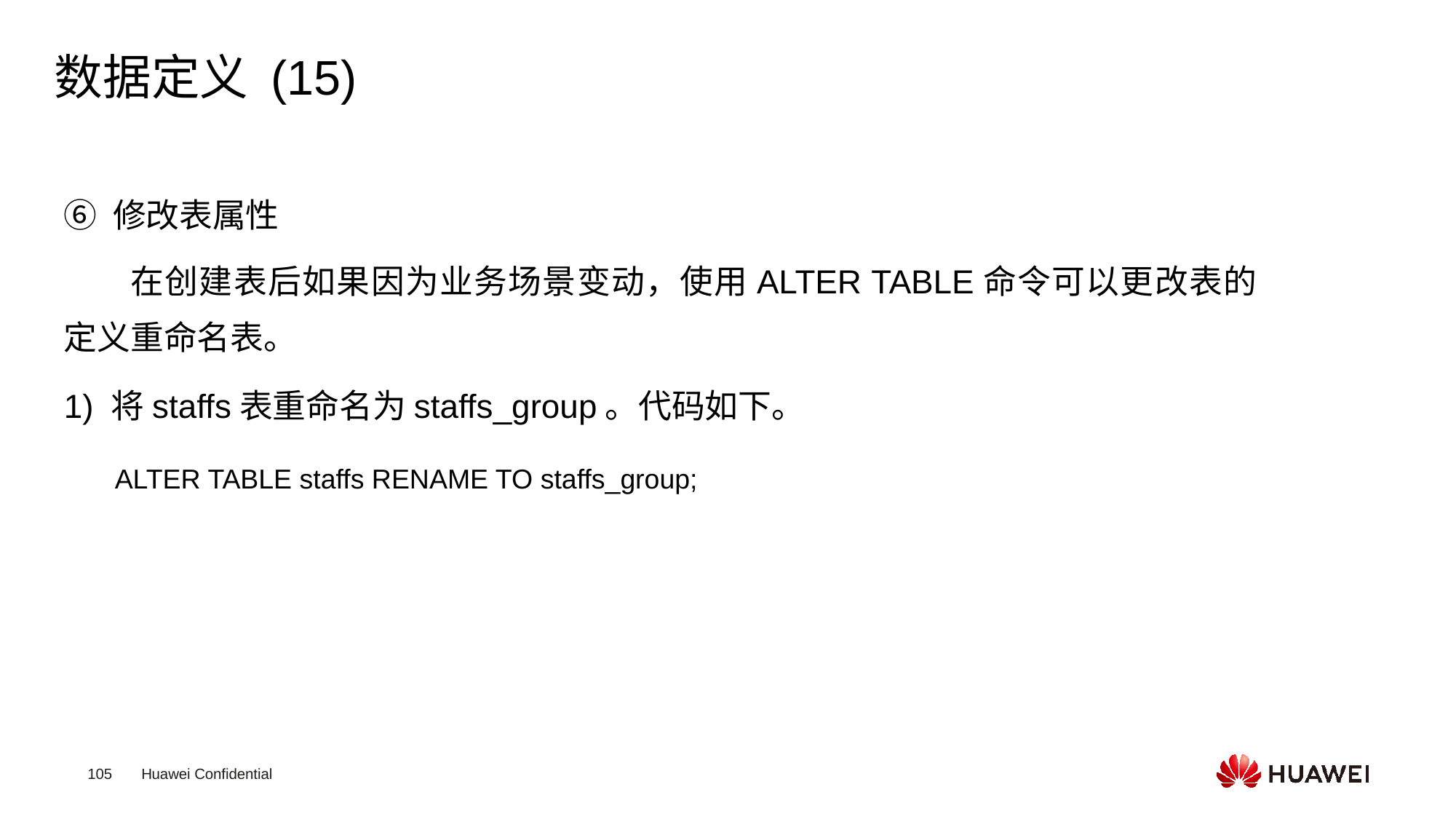

# 数据定义 (15)
⑥ 修改表属性
在创建表后如果因为业务场景变动，使用ALTER TABLE命令可以更改表的定义重命名表。
1) 将staffs表重命名为staffs_group。代码如下。
ALTER TABLE staffs RENAME TO staffs_group;